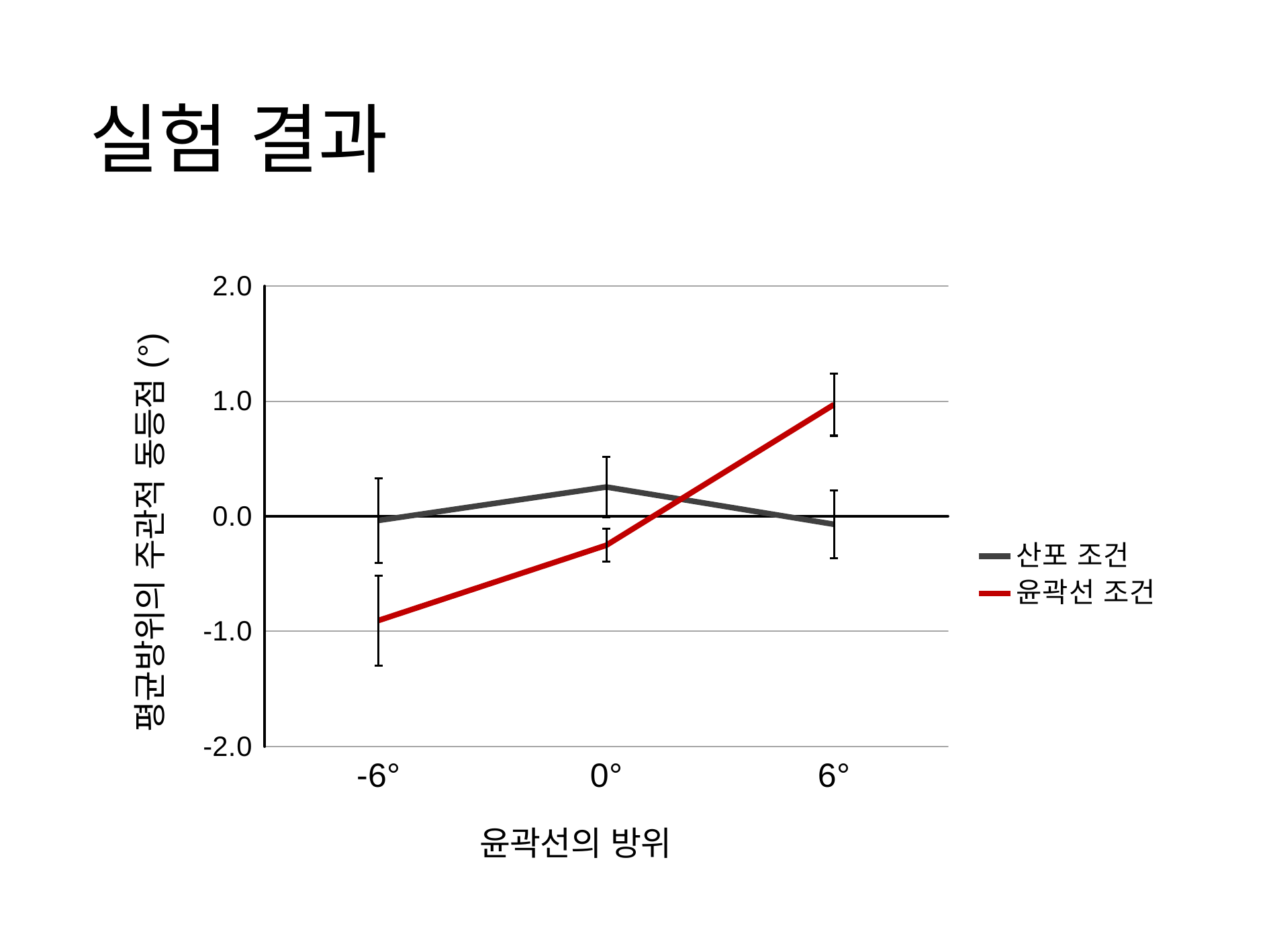

# 실험 결과

### Chart

| Category | 산포 조건 | 윤곽선 조건 |
|---|---|---|
| -6° | -0.035308714285714284 | -0.9049267142857145 |
| 0° | 0.254887 | -0.25096557142857145 |
| 6° | -0.06932328571428574 | 0.9712398571428571 |